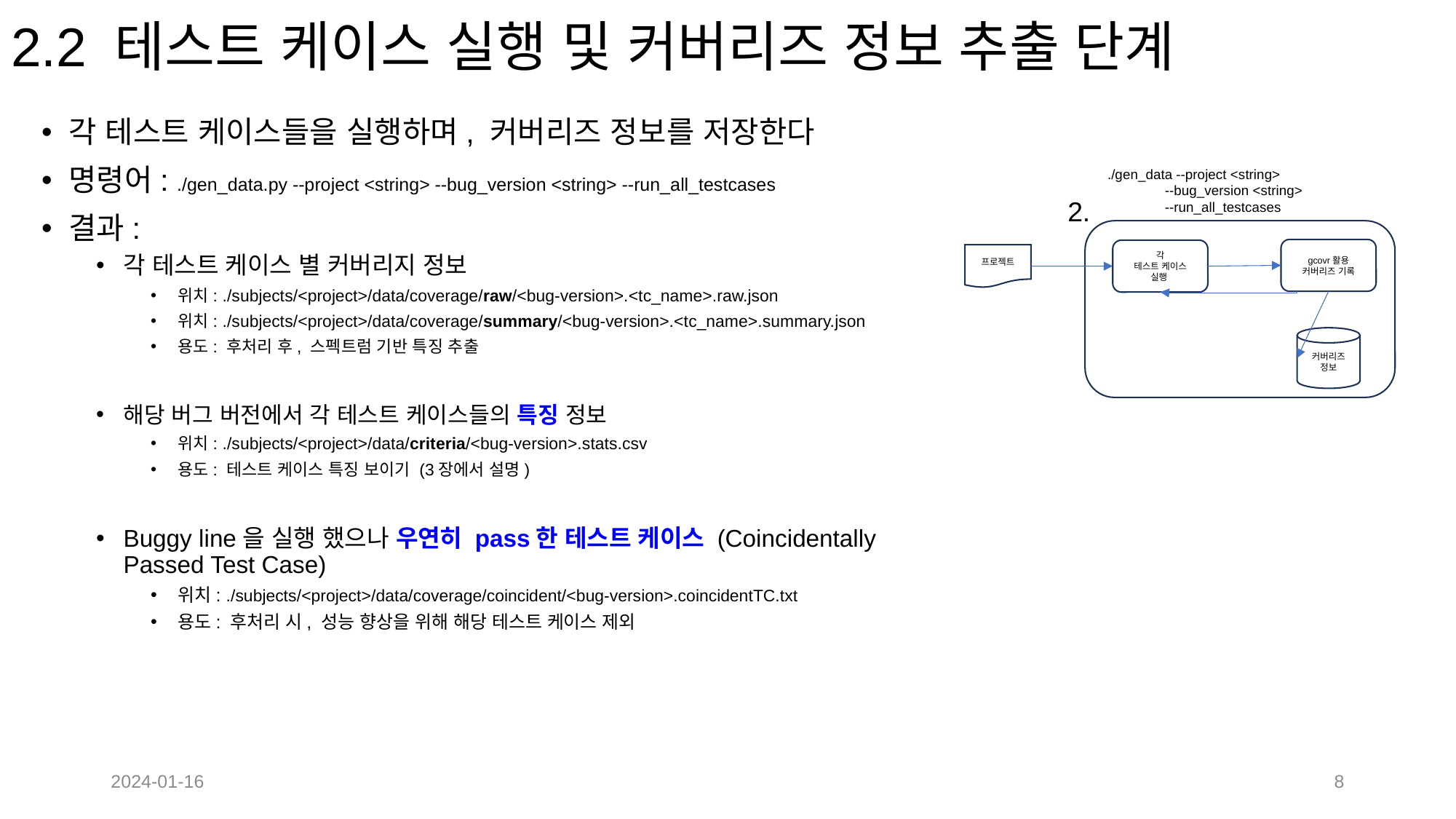

# 2.2 테스트 케이스 실행 및 커버리즈 정보 추출 단계
각 테스트 케이스들을 실행하며, 커버리즈 정보를 저장한다
명령어: ./gen_data.py --project <string> --bug_version <string> --run_all_testcases
결과:
각 테스트 케이스 별 커버리지 정보
위치: ./subjects/<project>/data/coverage/raw/<bug-version>.<tc_name>.raw.json
위치: ./subjects/<project>/data/coverage/summary/<bug-version>.<tc_name>.summary.json
용도: 후처리 후, 스펙트럼 기반 특징 추출

해당 버그 버전에서 각 테스트 케이스들의 특징 정보
위치: ./subjects/<project>/data/criteria/<bug-version>.stats.csv
용도: 테스트 케이스 특징 보이기 (3장에서 설명)

Buggy line을 실행 했으나 우연히 pass한 테스트 케이스 (Coincidentally Passed Test Case)
위치: ./subjects/<project>/data/coverage/coincident/<bug-version>.coincidentTC.txt
용도: 후처리 시, 성능 향상을 위해 해당 테스트 케이스 제외
./gen_data --project <string>
               --bug_version <string>
               --run_all_testcases
2.

gcovr활용
커버리즈 기록
각
테스트 케이스
실행
프로젝트
커버리즈 정보
2024-01-16
8